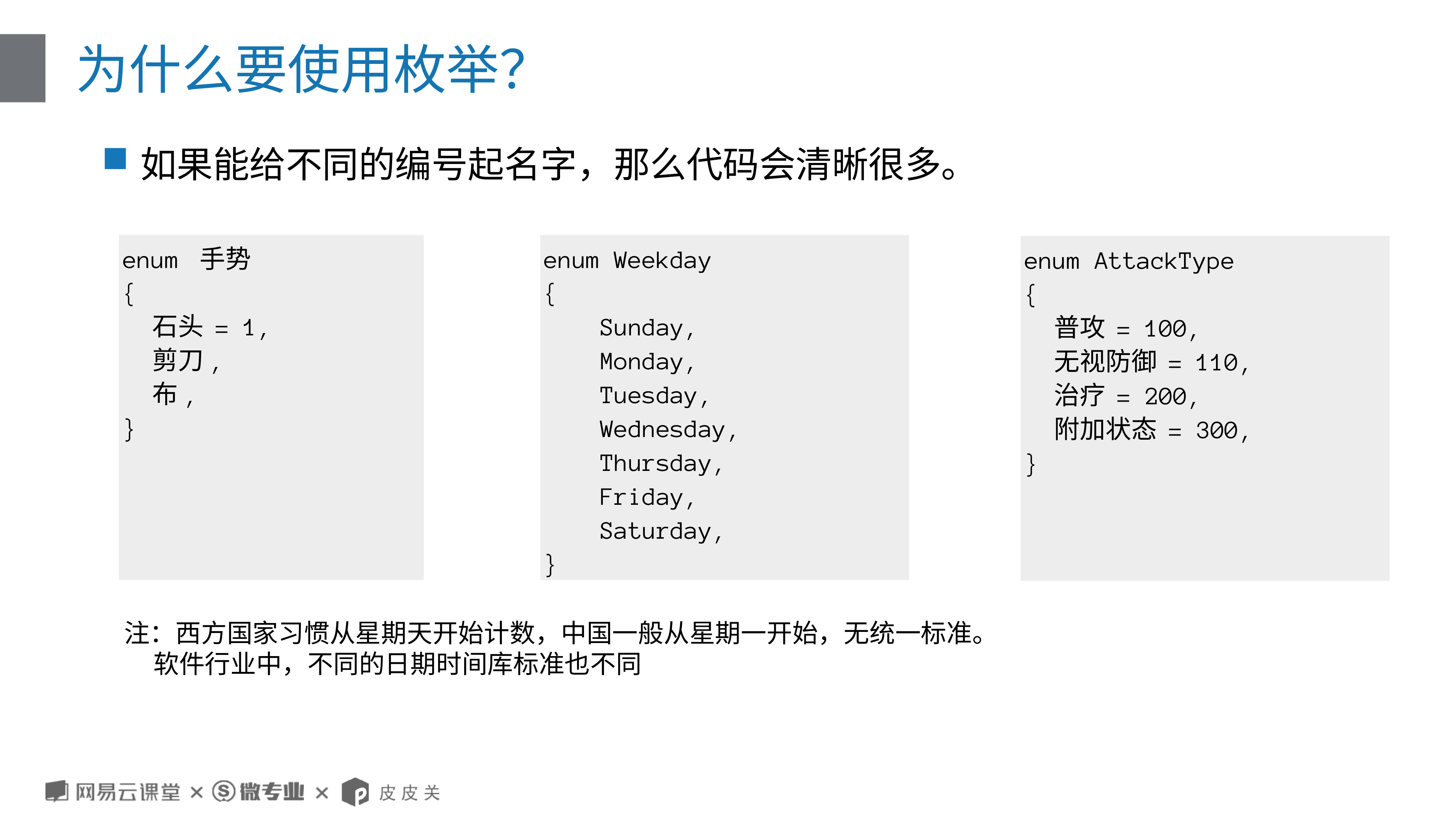

# 为什么要使用枚举？
如果能给不同的编号起名字，那么代码会清晰很多。
enum 手势
{
    石头 = 1,
    剪刀,
    布,
}
enum Weekday
{
    Sunday,
    Monday,
    Tuesday,
    Wednesday,
    Thursday,
    Friday,
    Saturday,
}
enum AttackType
{
    普攻 = 100,
    无视防御 = 110,
    治疗 = 200,
    附加状态 = 300,
}
注：西方国家习惯从星期天开始计数，中国一般从星期一开始，无统一标准。
    软件行业中，不同的日期时间库标准也不同